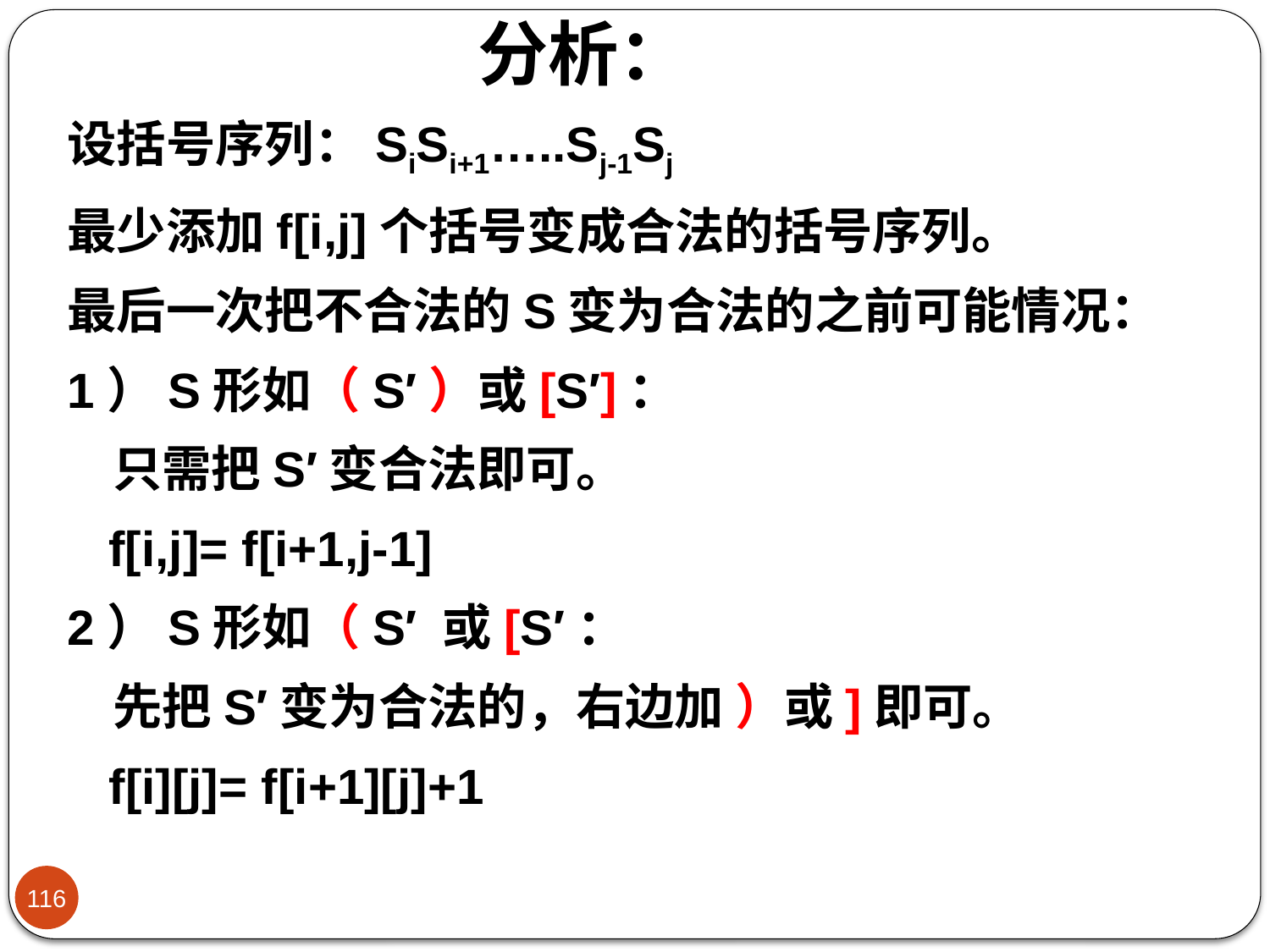

# 分析：
设括号序列：SiSi+1…..Sj-1Sj
最少添加f[i,j]个括号变成合法的括号序列。
最后一次把不合法的S变为合法的之前可能情况：
1）S形如（S′）或[S′]：
   只需把S′变合法即可。
   f[i,j]= f[i+1,j-1]
2）S形如（S′ 或[S′：
   先把S′变为合法的，右边加 ）或]即可。
   f[i][j]= f[i+1][j]+1
116